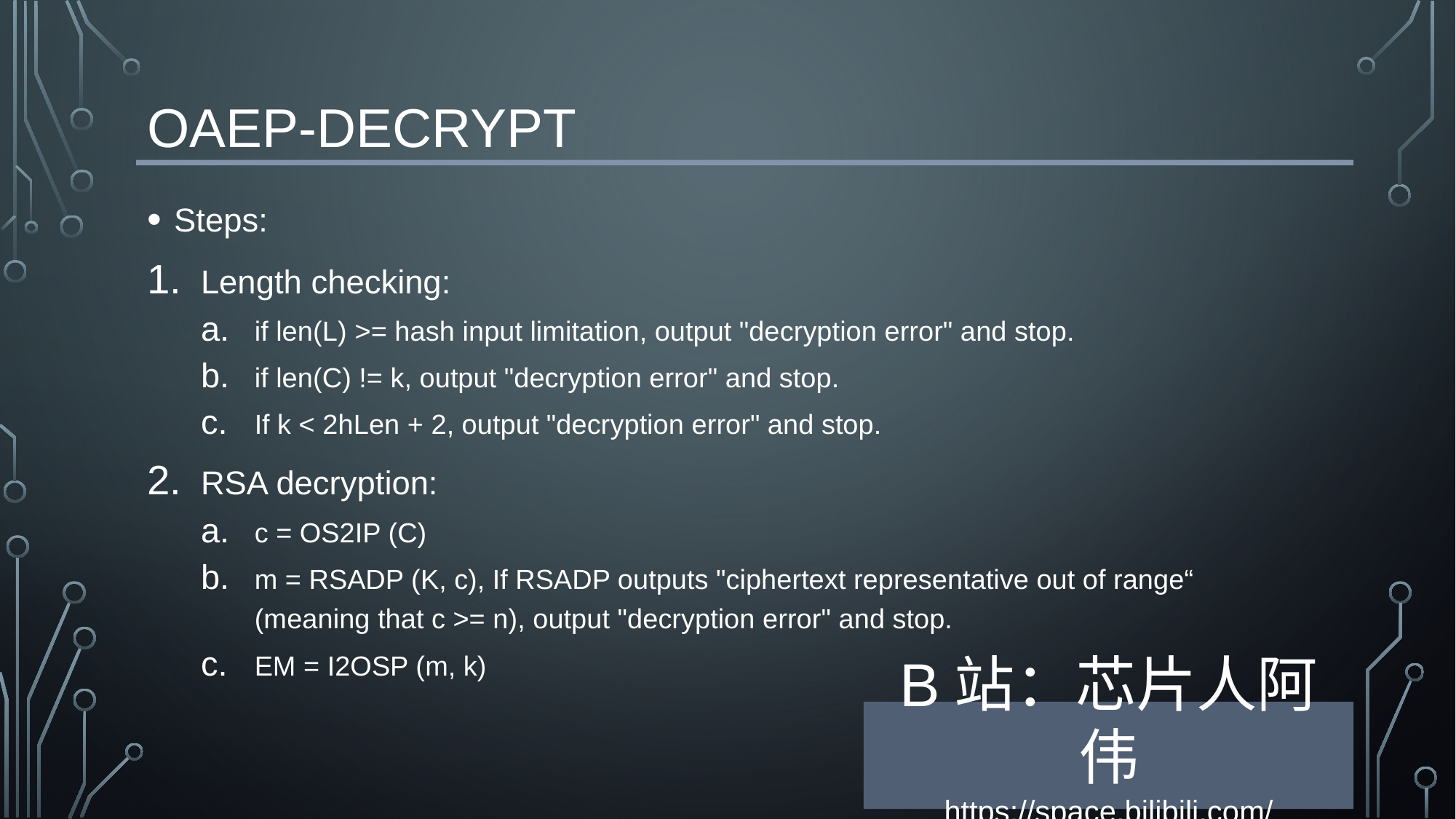

# OAEP-DECRYPT

Steps:
Length checking:
if len(L) >= hash input limitation, output "decryption error" and stop.
if len(C) != k, output "decryption error" and stop.
If k < 2hLen + 2, output "decryption error" and stop.
RSA decryption:
c = OS2IP (C)
m = RSADP (K, c), If RSADP outputs "ciphertext representative out of range“ (meaning that c >= n), output "decryption error" and stop.
EM = I2OSP (m, k)
B站：芯片人阿伟
https://space.bilibili.com/243180540